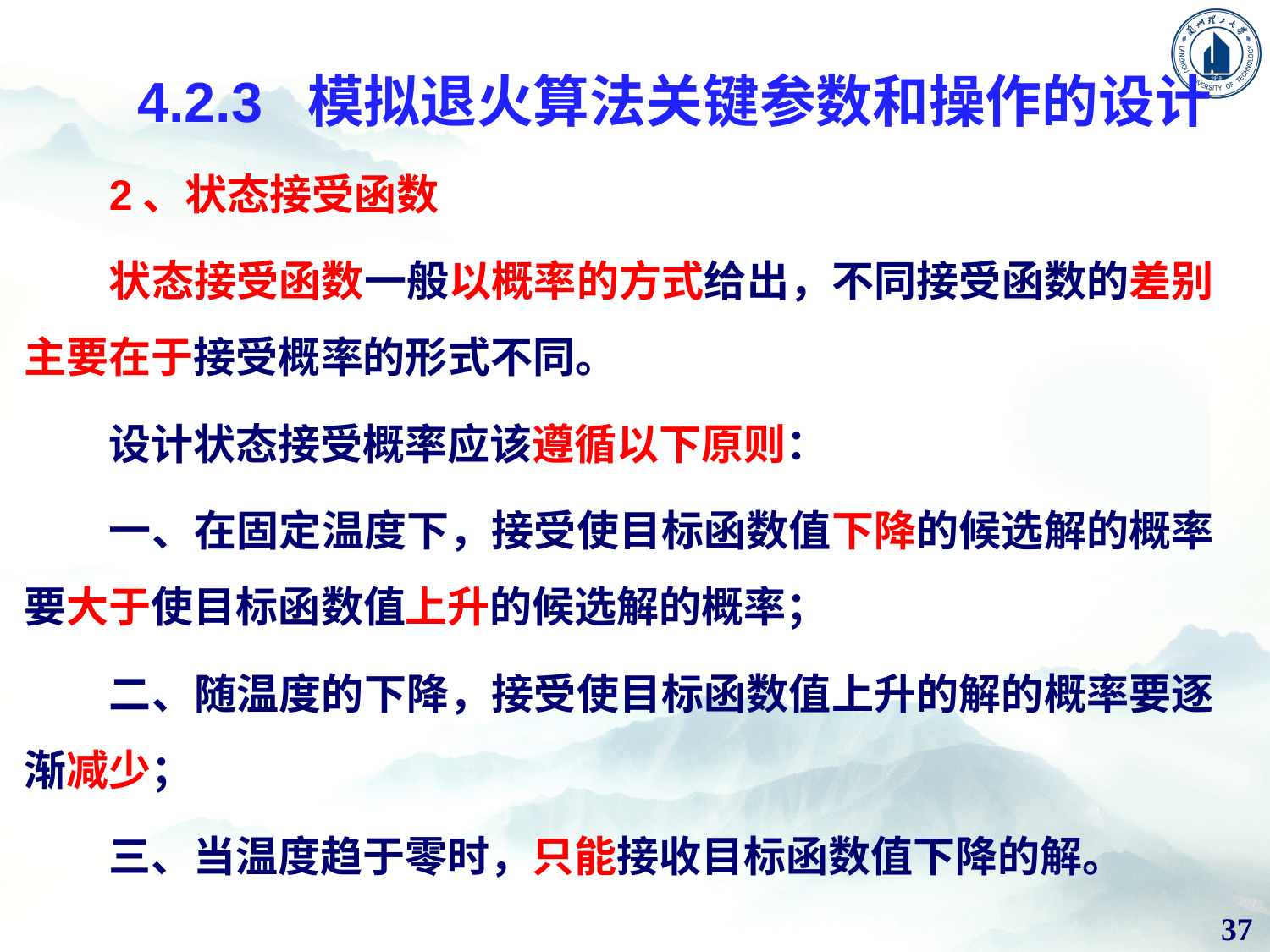

4.2.3  模拟退火算法关键参数和操作的设计
2、状态接受函数
状态接受函数一般以概率的方式给出，不同接受函数的差别主要在于接受概率的形式不同。
设计状态接受概率应该遵循以下原则：
一、在固定温度下，接受使目标函数值下降的候选解的概率要大于使目标函数值上升的候选解的概率；
二、随温度的下降，接受使目标函数值上升的解的概率要逐渐减少；
三、当温度趋于零时，只能接收目标函数值下降的解。
37